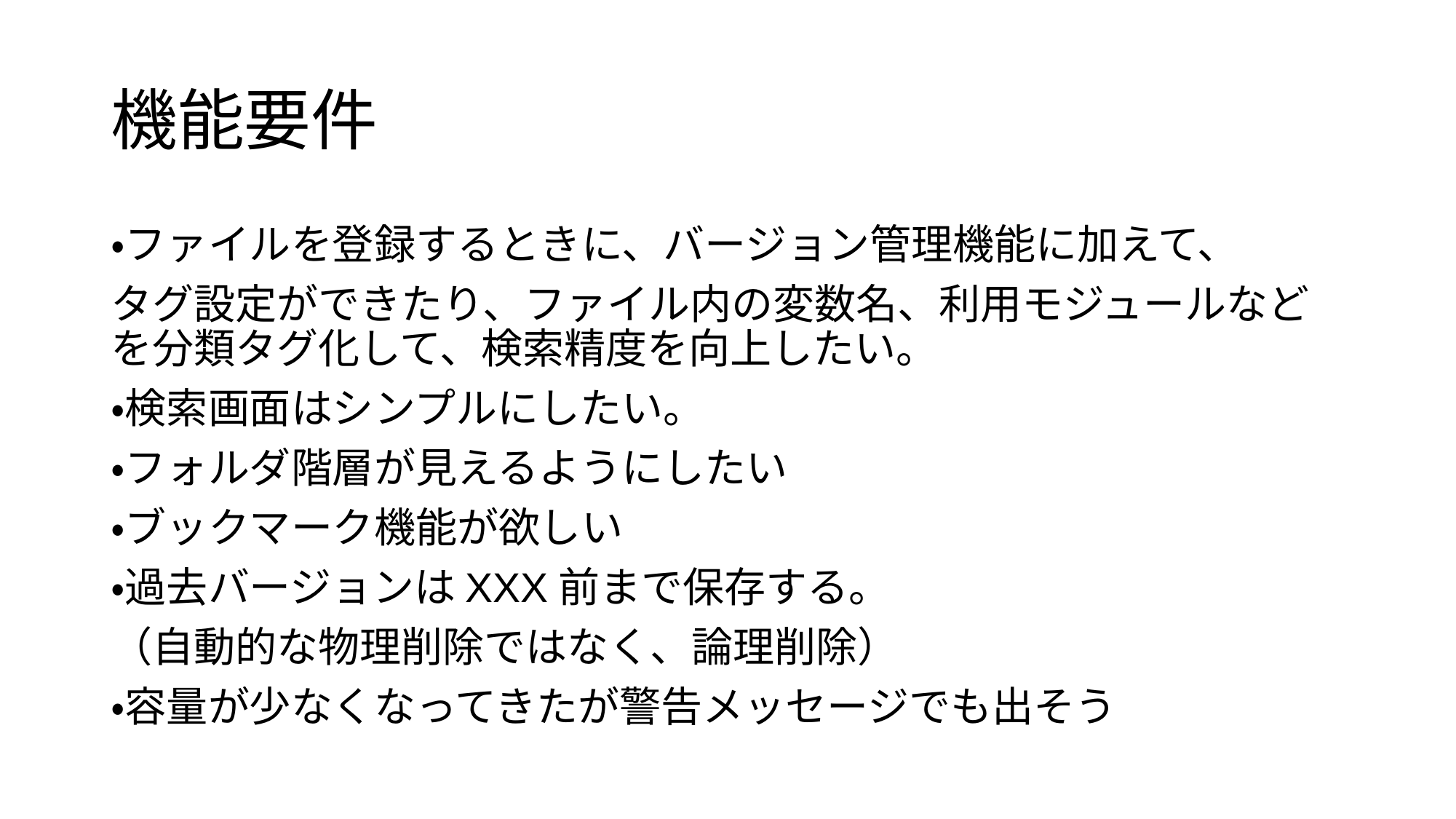

# 機能要件
・ファイルを登録するときに、バージョン管理機能に加えて、
タグ設定ができたり、ファイル内の変数名、利用モジュールなどを分類タグ化して、検索精度を向上したい。
・検索画面はシンプルにしたい。
・フォルダ階層が見えるようにしたい
・ブックマーク機能が欲しい
・過去バージョンはXXX前まで保存する。
（自動的な物理削除ではなく、論理削除）
・容量が少なくなってきたが警告メッセージでも出そう